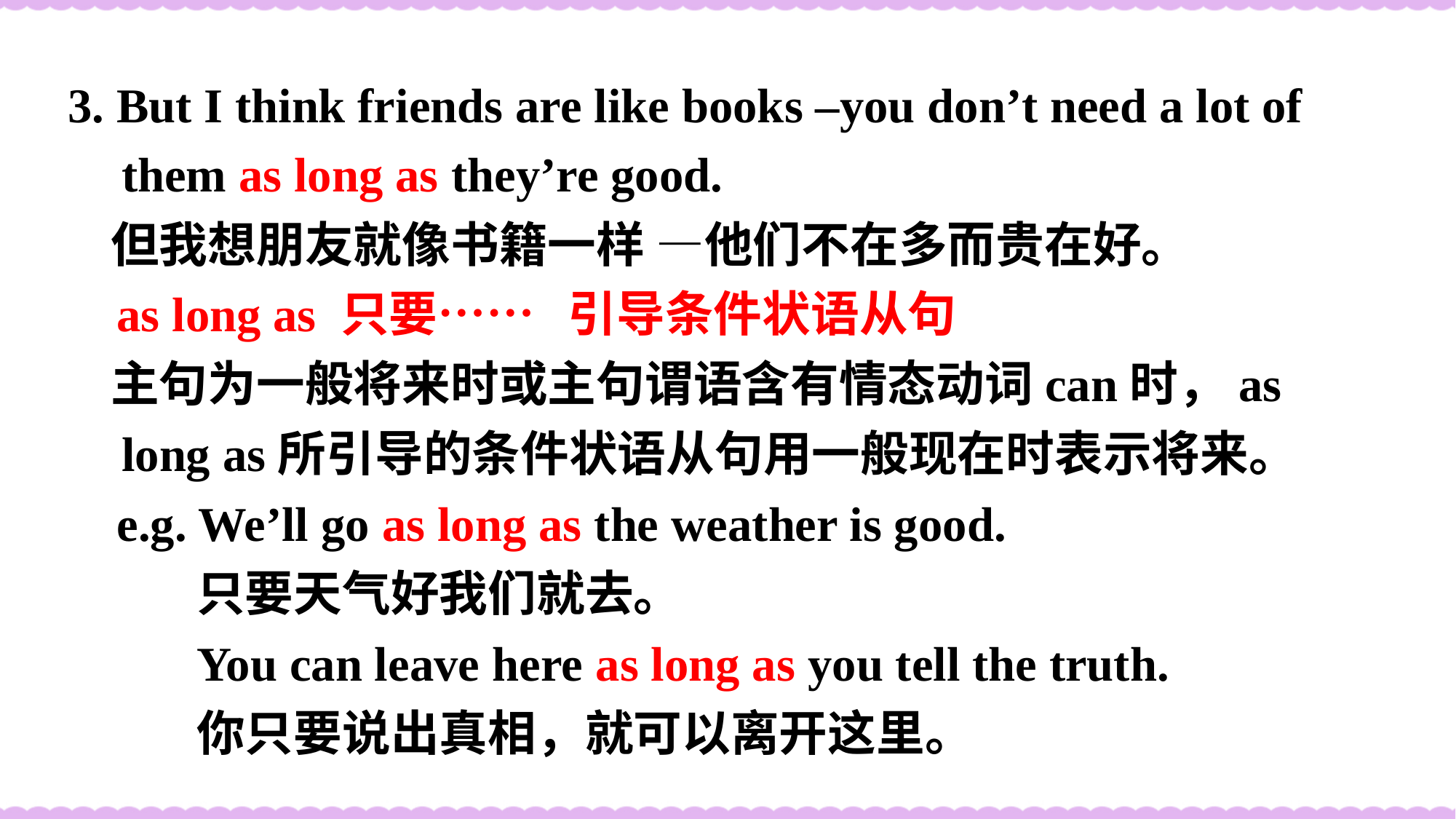

3. But I think friends are like books –you don’t need a lot of them as long as they’re good.
但我想朋友就像书籍一样 ―他们不在多而贵在好。
    as long as 只要……   引导条件状语从句
主句为一般将来时或主句谓语含有情态动词can时，as long as所引导的条件状语从句用一般现在时表示将来。
    e.g. We’ll go as long as the weather is good.
只要天气好我们就去。
You can leave here as long as you tell the truth.
你只要说出真相，就可以离开这里。